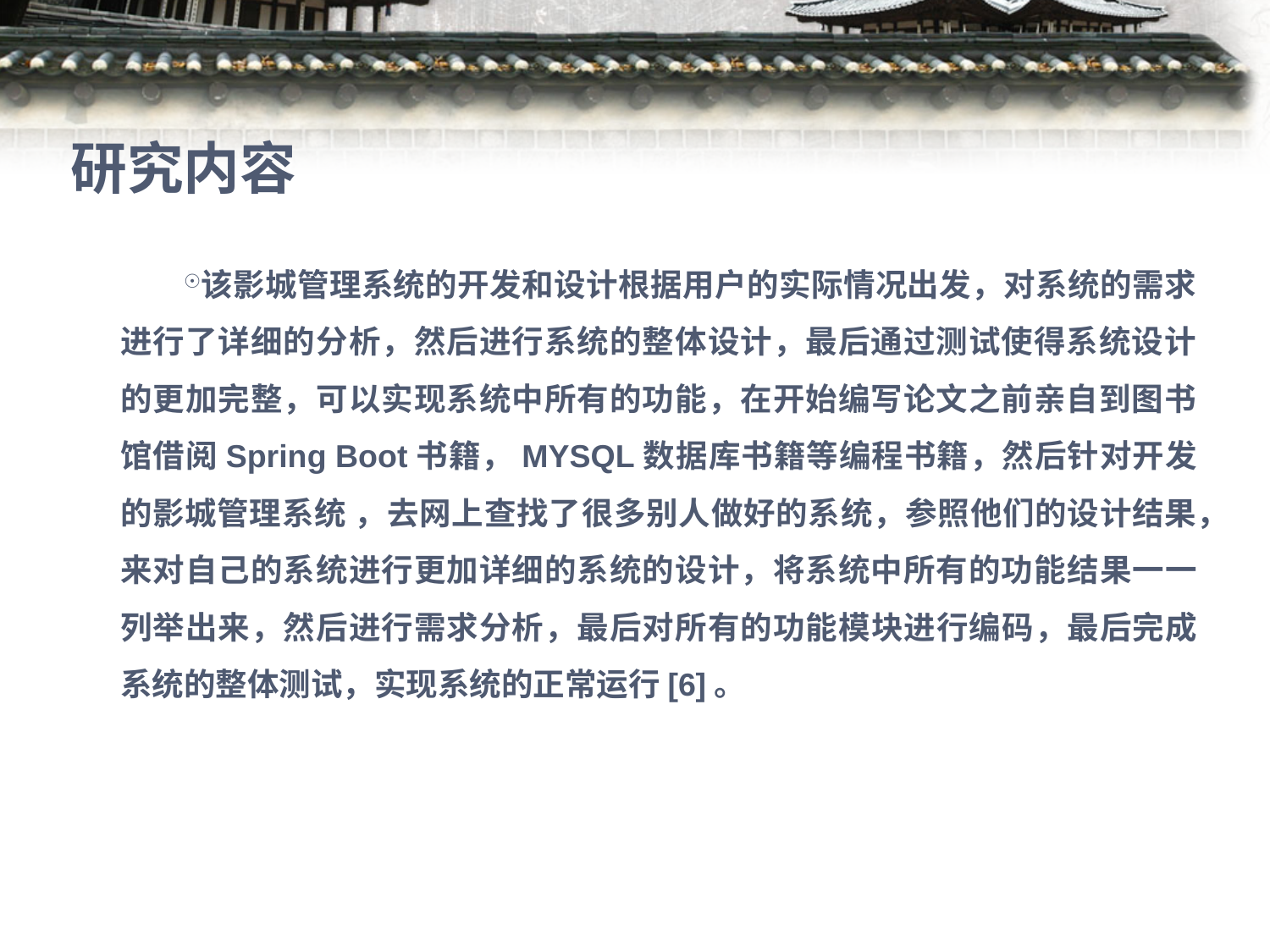

# 研究内容
该影城管理系统的开发和设计根据用户的实际情况出发，对系统的需求进行了详细的分析，然后进行系统的整体设计，最后通过测试使得系统设计的更加完整，可以实现系统中所有的功能，在开始编写论文之前亲自到图书馆借阅Spring Boot书籍，MYSQL数据库书籍等编程书籍，然后针对开发的影城管理系统 ，去网上查找了很多别人做好的系统，参照他们的设计结果，来对自己的系统进行更加详细的系统的设计，将系统中所有的功能结果一一列举出来，然后进行需求分析，最后对所有的功能模块进行编码，最后完成系统的整体测试，实现系统的正常运行[6]。